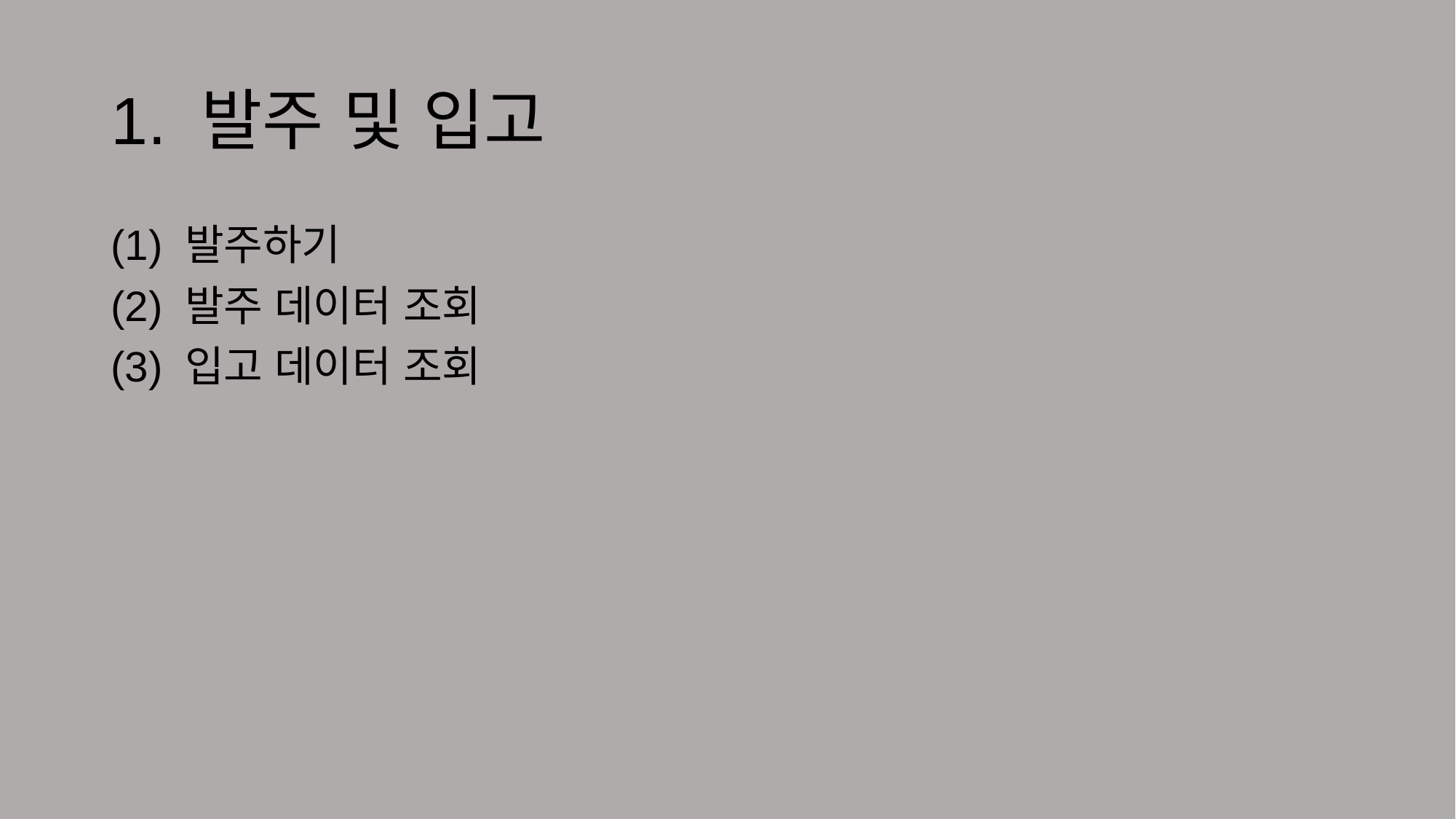

# 1. 발주 및 입고
(1) 발주하기
(2) 발주 데이터 조회
(3) 입고 데이터 조회